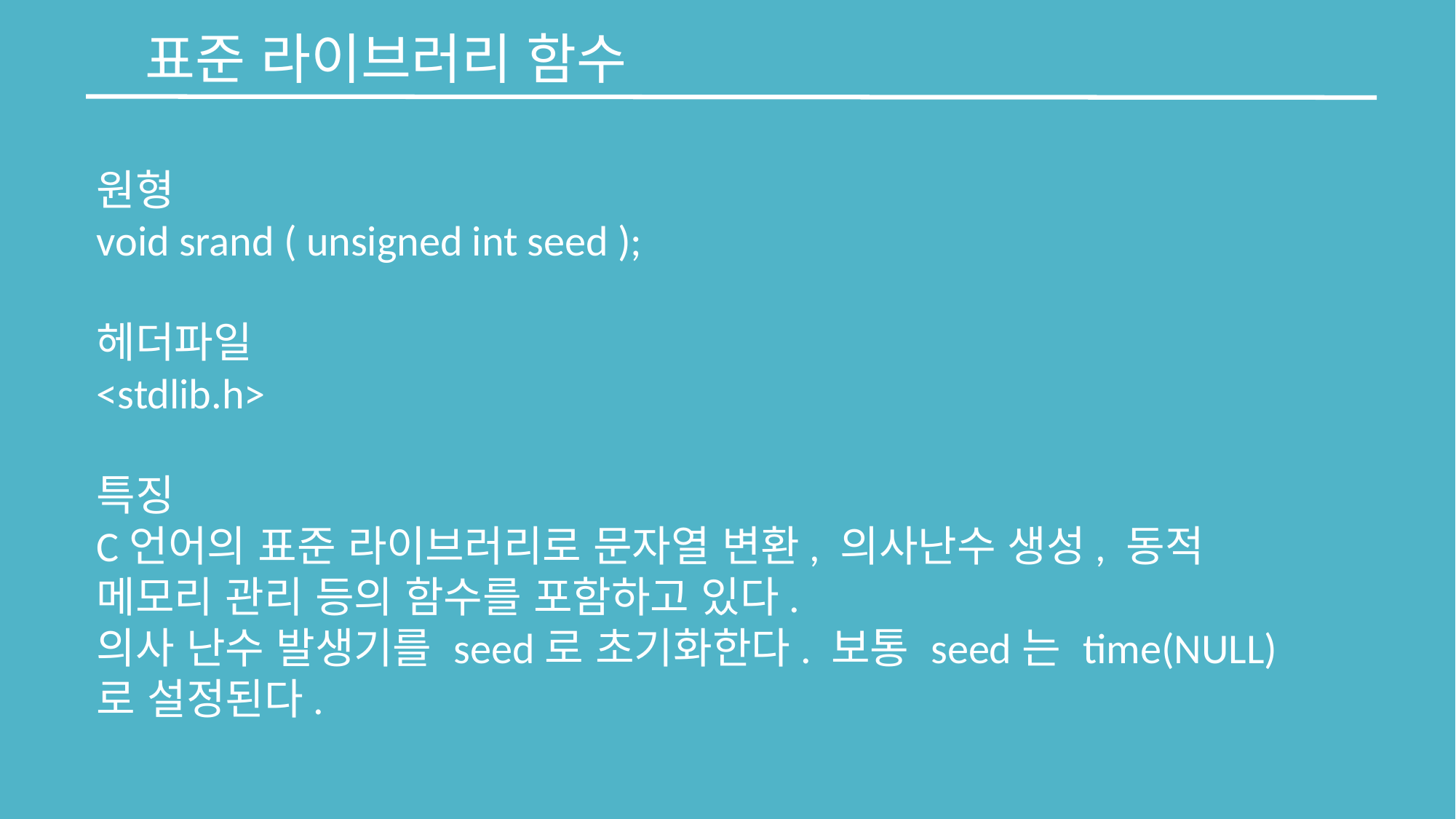

표준 라이브러리 함수
원형
void srand ( unsigned int seed );

헤더파일
<stdlib.h>

특징
C언어의 표준 라이브러리로 문자열 변환, 의사난수 생성, 동적
메모리 관리 등의 함수를 포함하고 있다.
의사 난수 발생기를 seed로 초기화한다. 보통 seed는 time(NULL)로 설정된다.